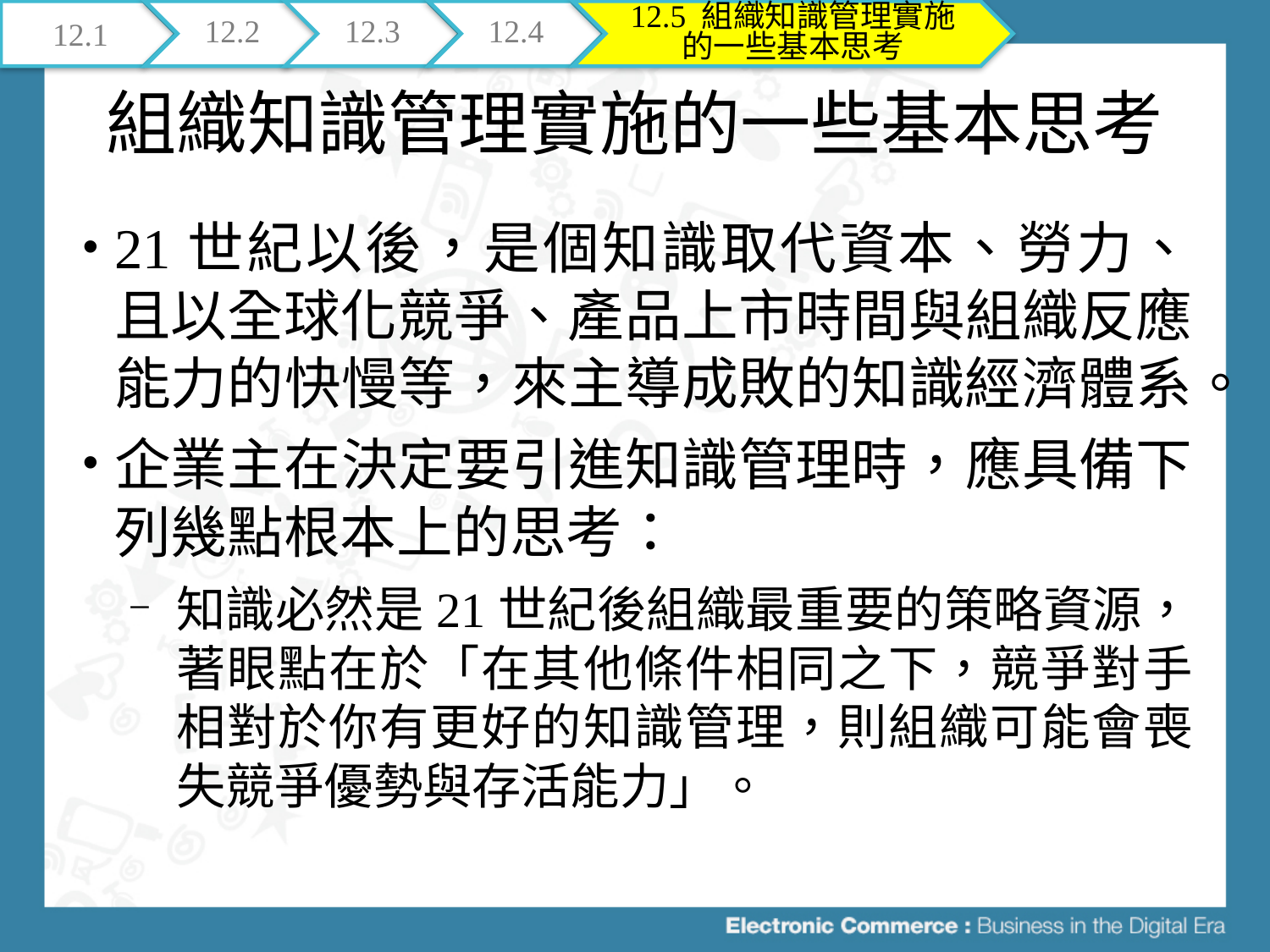

12.1
12.2
12.3
12.4
12.5 組織知識管理實施的一些基本思考
# 組織知識管理實施的一些基本思考
21世紀以後，是個知識取代資本、勞力、且以全球化競爭、產品上市時間與組織反應能力的快慢等，來主導成敗的知識經濟體系。
企業主在決定要引進知識管理時，應具備下列幾點根本上的思考：
知識必然是21世紀後組織最重要的策略資源，著眼點在於「在其他條件相同之下，競爭對手相對於你有更好的知識管理，則組織可能會喪失競爭優勢與存活能力」。